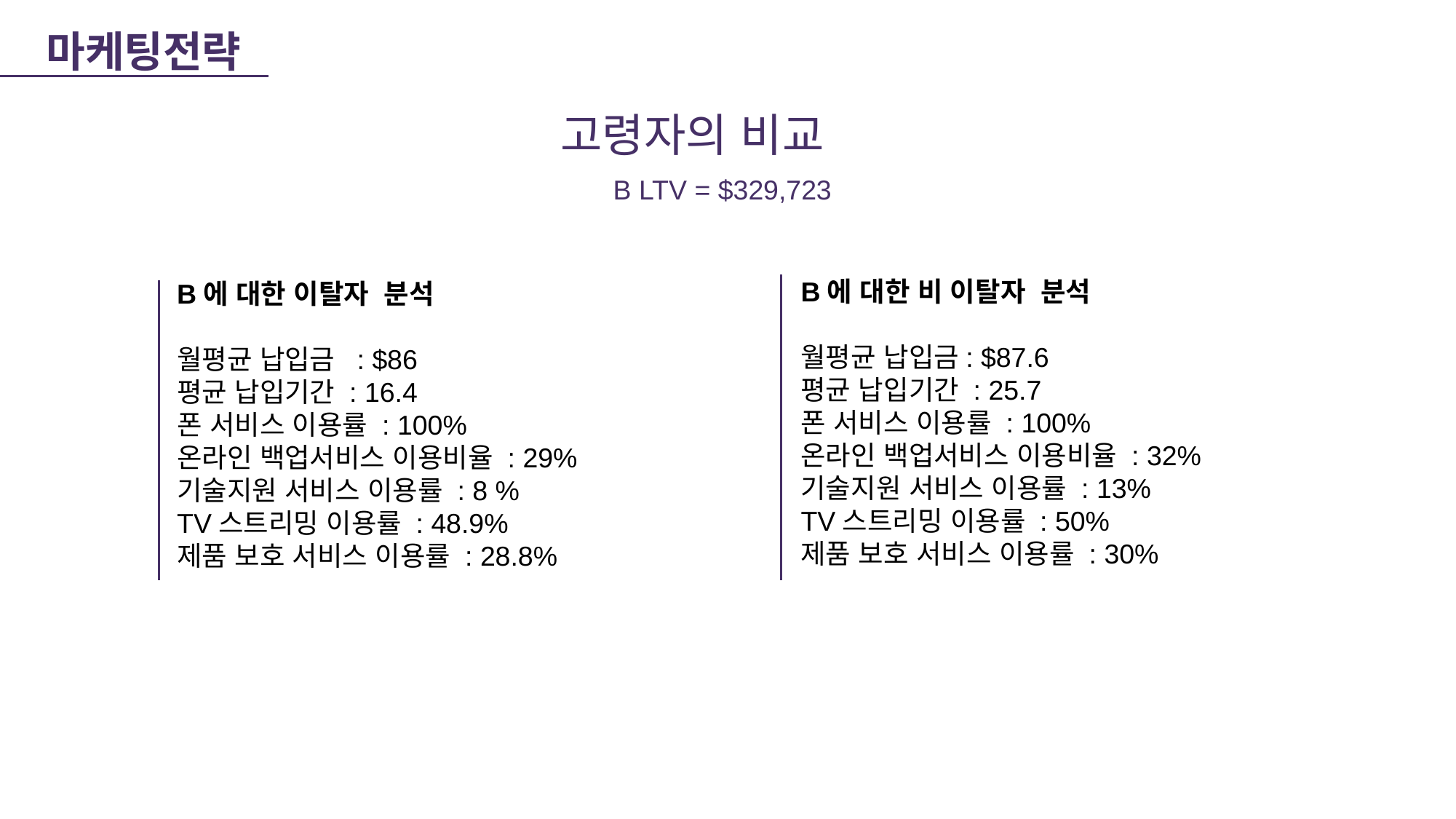

마케팅전략
  고령자의 비교
B LTV = $329,723
B에 대한 비 이탈자  분석

월평균 납입금: $87.6
평균 납입기간 : 25.7
폰 서비스 이용률 : 100%
온라인 백업서비스 이용비율 : 32%
기술지원 서비스 이용률 : 13%
TV스트리밍 이용률 : 50%
제품 보호 서비스 이용률 : 30%
B에 대한 이탈자  분석

월평균 납입금  : $86
평균 납입기간 : 16.4
폰 서비스 이용률 : 100%
온라인 백업서비스 이용비율 : 29%
기술지원 서비스 이용률 : 8 %
TV스트리밍 이용률 : 48.9%
제품 보호 서비스 이용률 : 28.8%